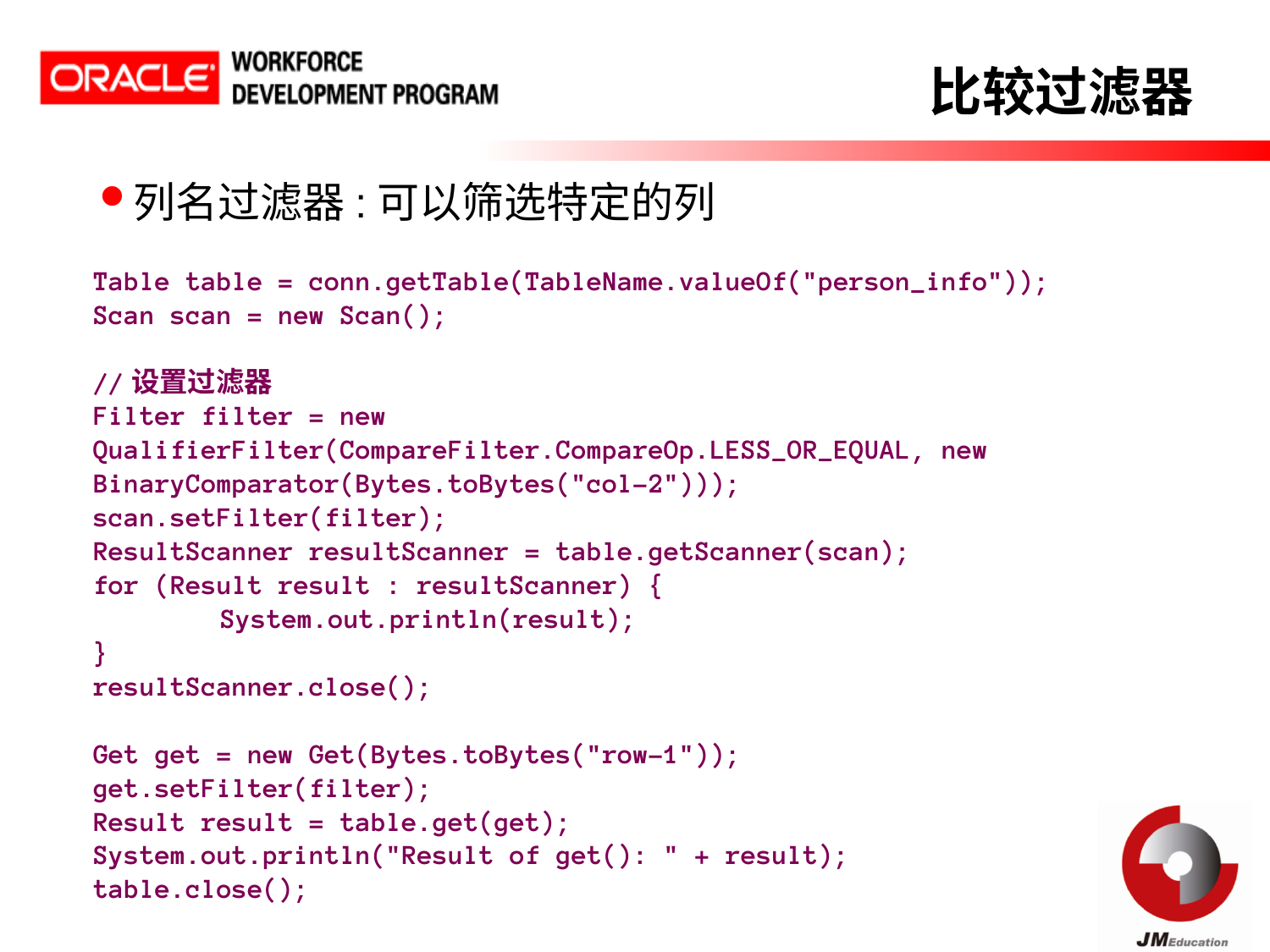

比较过滤器
列名过滤器:可以筛选特定的列
Table table = conn.getTable(TableName.valueOf("person_info"));
Scan scan = new Scan();

//设置过滤器
Filter filter = new QualifierFilter(CompareFilter.CompareOp.LESS_OR_EQUAL, new BinaryComparator(Bytes.toBytes("col-2")));
scan.setFilter(filter);
ResultScanner resultScanner = table.getScanner(scan);
for (Result result : resultScanner) {
	System.out.println(result);
}
resultScanner.close();

Get get = new Get(Bytes.toBytes("row-1"));
get.setFilter(filter);
Result result = table.get(get);
System.out.println("Result of get(): " + result);
table.close();